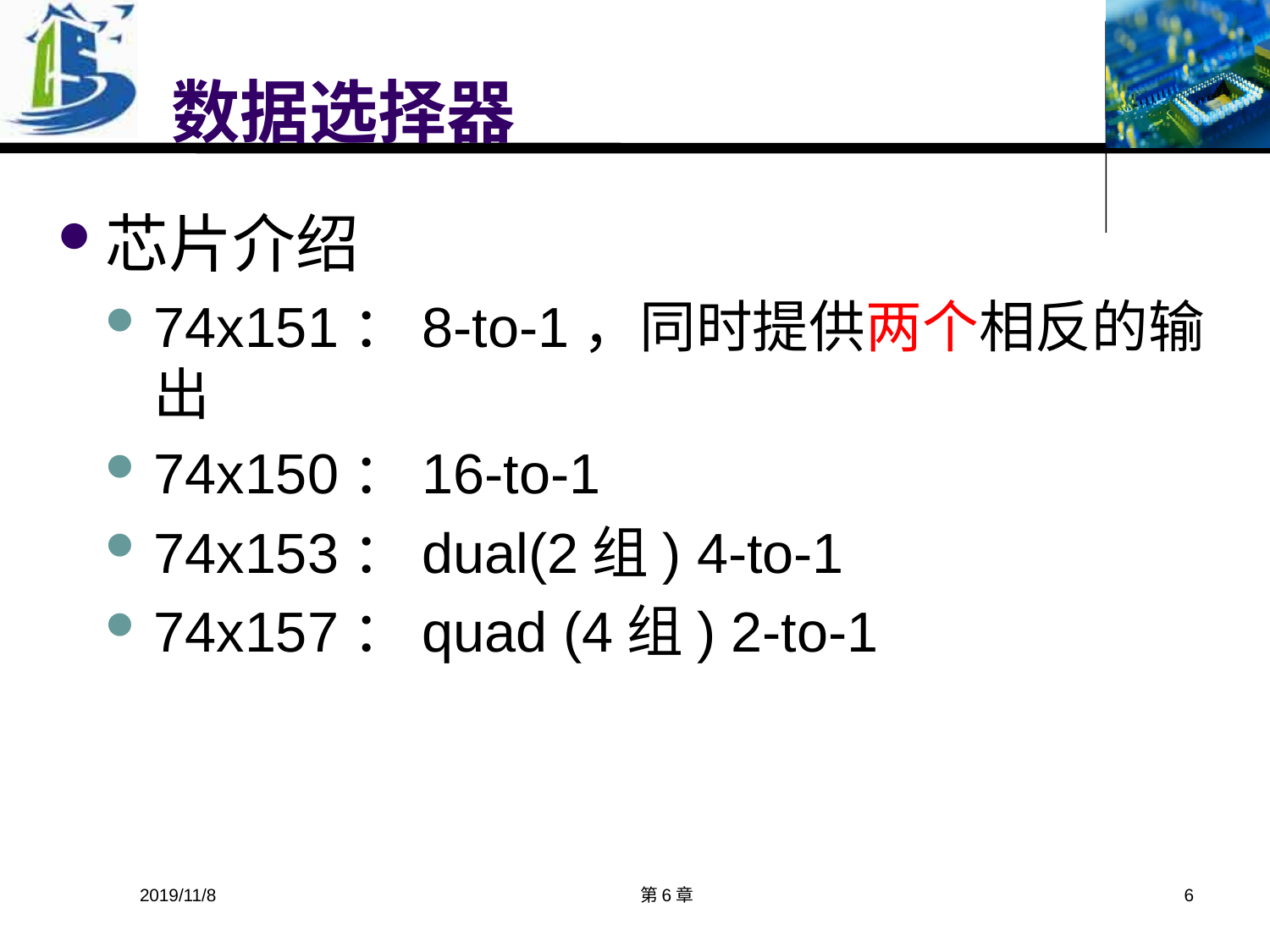

# 数据选择器
芯片介绍
74x151：8-to-1，同时提供两个相反的输出
74x150：16-to-1
74x153：dual(2组) 4-to-1
74x157：quad (4组) 2-to-1
2019/11/8
第6章
6